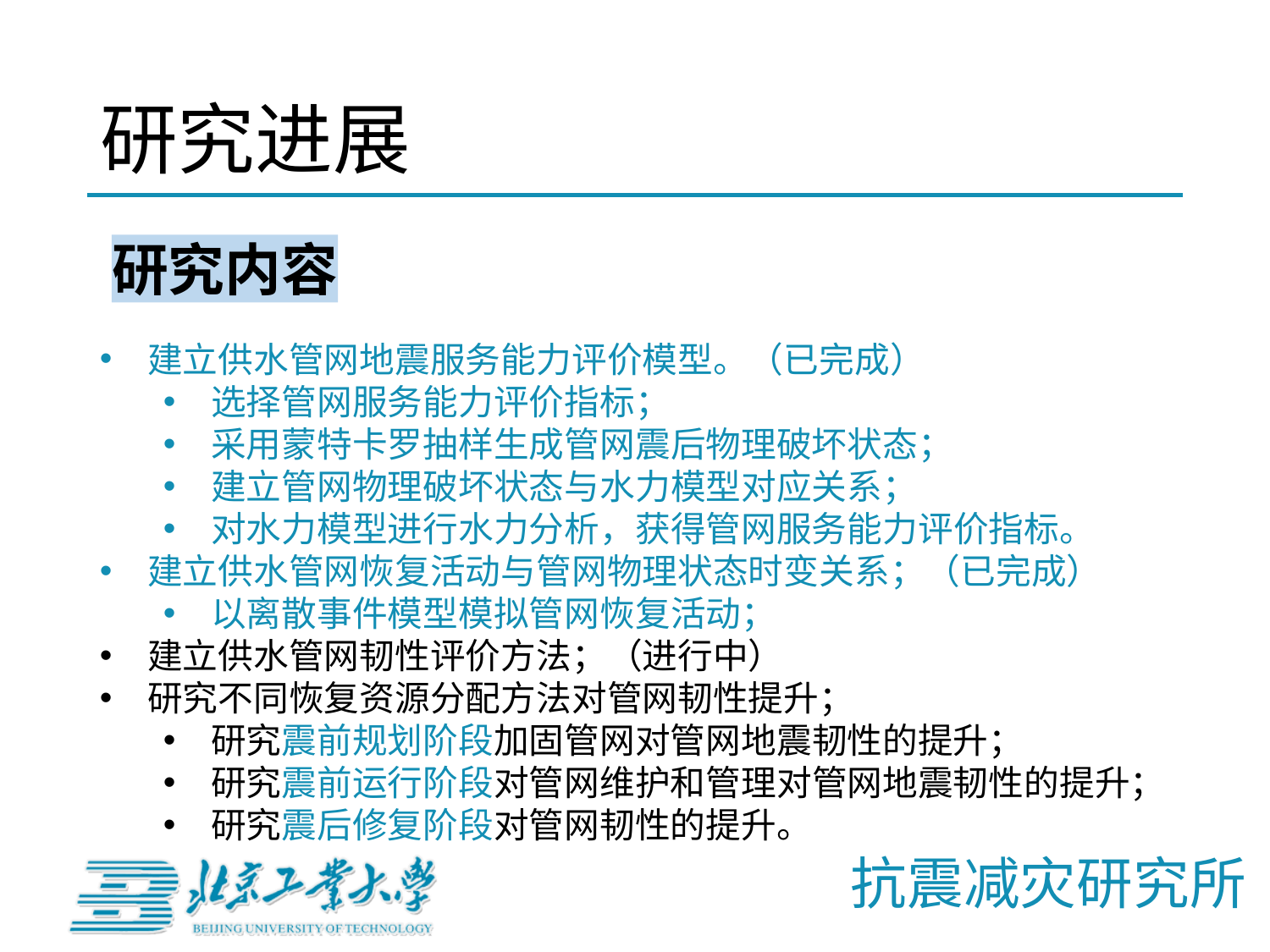

# 研究进展
研究内容
建立供水管网地震服务能力评价模型。（已完成）
选择管网服务能力评价指标；
采用蒙特卡罗抽样生成管网震后物理破坏状态；
建立管网物理破坏状态与水力模型对应关系；
对水力模型进行水力分析，获得管网服务能力评价指标。
建立供水管网恢复活动与管网物理状态时变关系；（已完成）
以离散事件模型模拟管网恢复活动；
建立供水管网韧性评价方法；（进行中）
研究不同恢复资源分配方法对管网韧性提升；
研究震前规划阶段加固管网对管网地震韧性的提升；
研究震前运行阶段对管网维护和管理对管网地震韧性的提升；
研究震后修复阶段对管网韧性的提升。